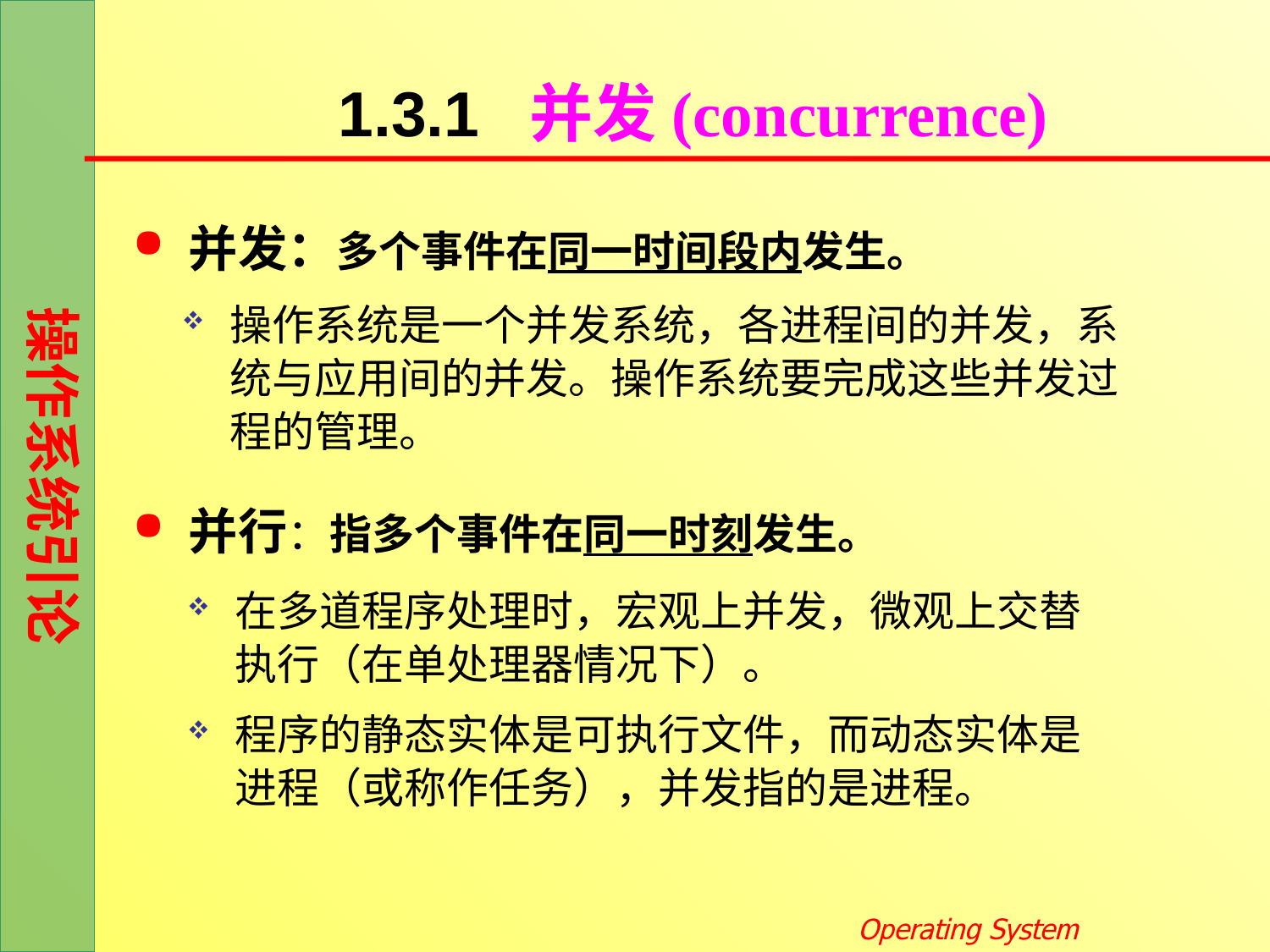

# 1.3.1  并发(concurrence)

 并发：多个事件在同一时间段内发生。
操作系统是一个并发系统，各进程间的并发，系统与应用间的并发。操作系统要完成这些并发过程的管理。
 并行：指多个事件在同一时刻发生。
在多道程序处理时，宏观上并发，微观上交替执行（在单处理器情况下）。
程序的静态实体是可执行文件，而动态实体是进程（或称作任务），并发指的是进程。
Operating System
17